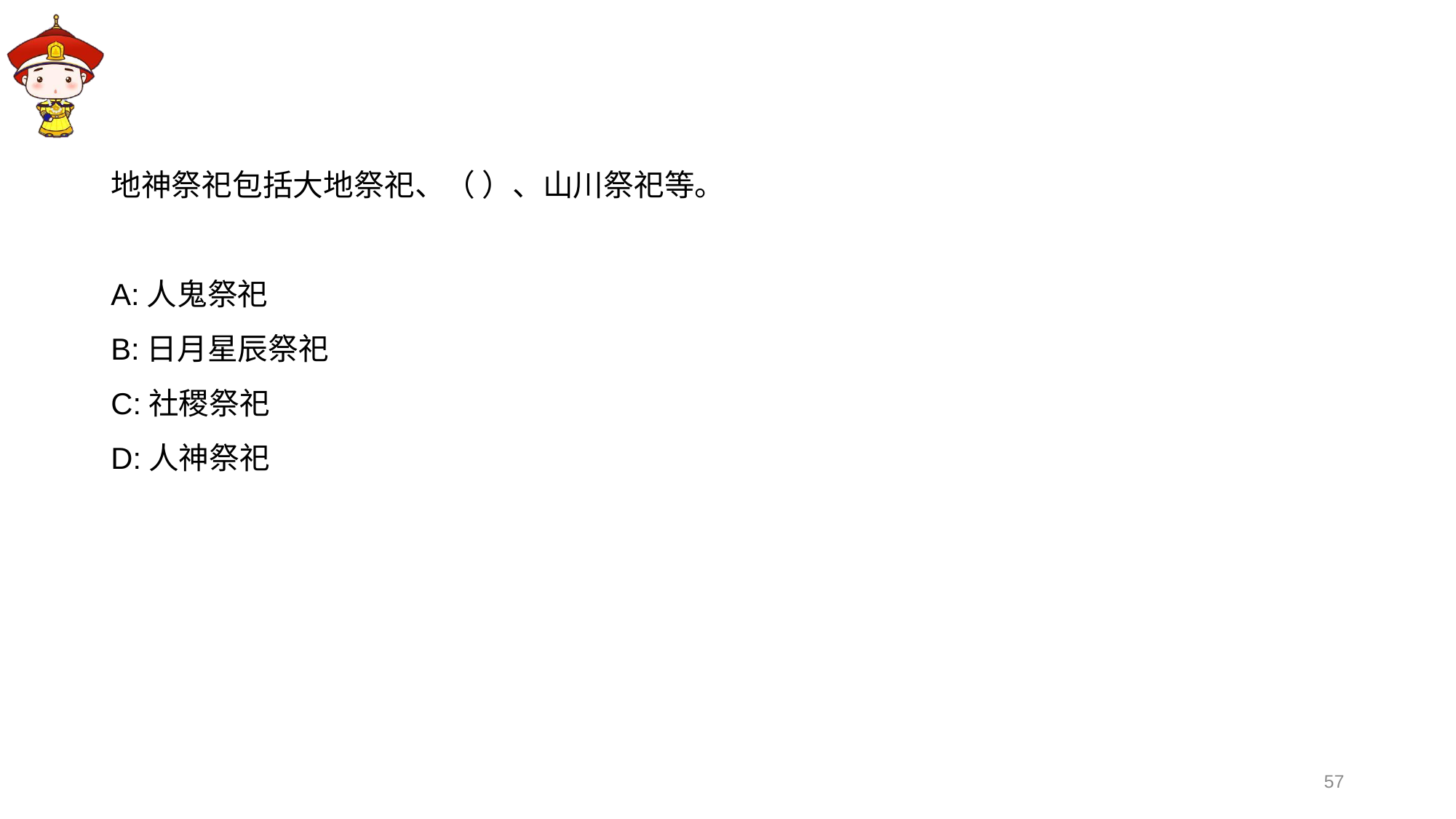

#
地神祭祀包括大地祭祀、（ ）、山川祭祀等。

A:人鬼祭祀
B:日月星辰祭祀
C:社稷祭祀
D:人神祭祀

57